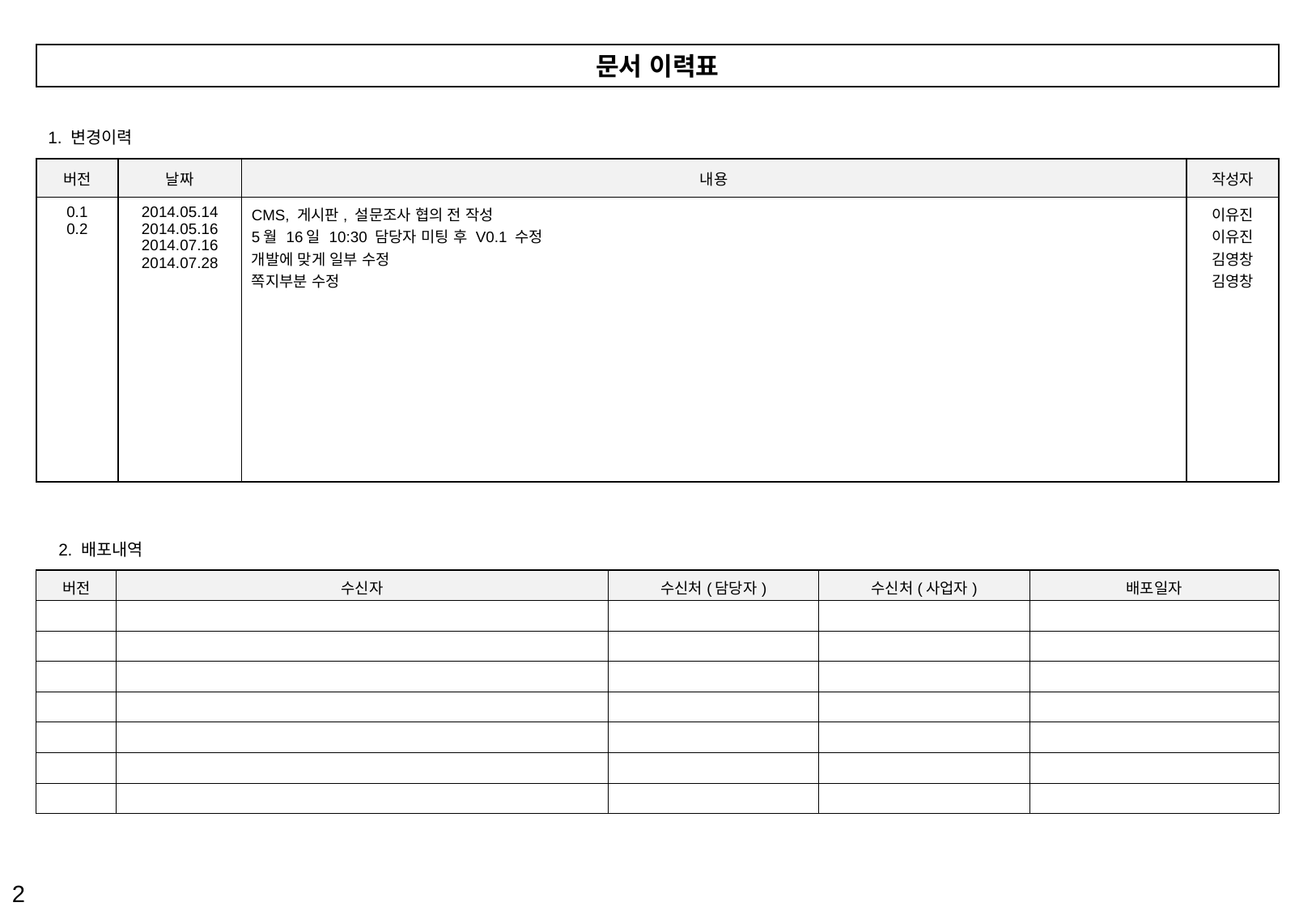

문서 이력표
1. 변경이력
| 버전 | 날짜 | 내용 | 작성자 |
| --- | --- | --- | --- |
| 0.1 0.2 | 2014.05.14 2014.05.16 2014.07.16 2014.07.28 | CMS, 게시판, 설문조사 협의 전 작성 5월 16일 10:30 담당자 미팅 후 V0.1 수정 개발에 맞게 일부 수정 쪽지부분 수정 | 이유진 이유진 김영창 김영창 |
2. 배포내역
| 버전 | 수신자 | 수신처(담당자) | 수신처(사업자) | 배포일자 |
| --- | --- | --- | --- | --- |
|  |  |  |  |  |
|  |  |  |  |  |
|  |  |  |  |  |
|  |  |  |  |  |
|  |  |  |  |  |
|  |  |  |  |  |
|  |  |  |  |  |
2